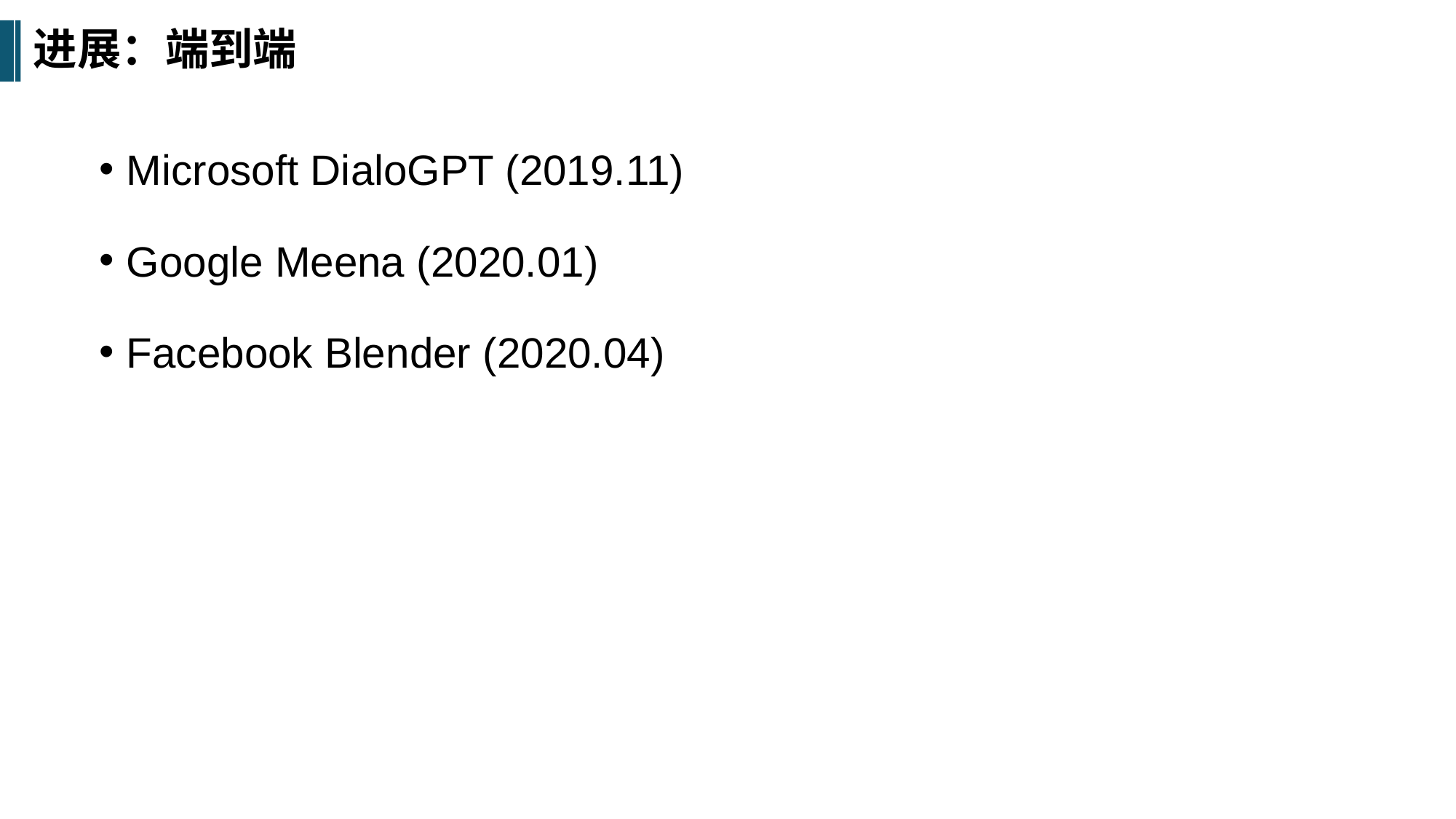

进展：端到端
Microsoft DialoGPT (2019.11)
Google Meena (2020.01)
Facebook Blender (2020.04)